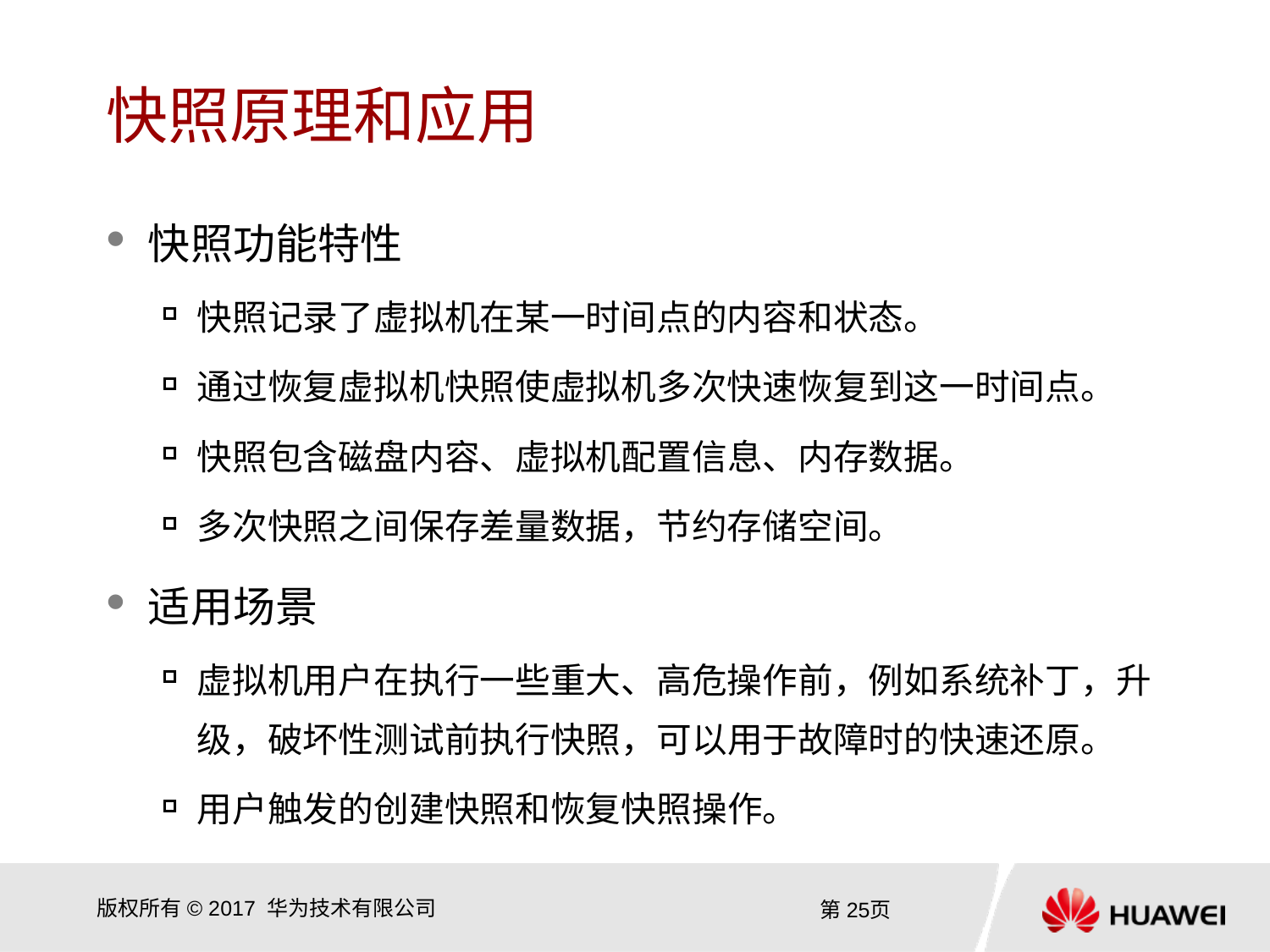

# 快照原理和应用
快照功能特性
快照记录了虚拟机在某一时间点的内容和状态。
通过恢复虚拟机快照使虚拟机多次快速恢复到这一时间点。
快照包含磁盘内容、虚拟机配置信息、内存数据。
多次快照之间保存差量数据，节约存储空间。
适用场景
虚拟机用户在执行一些重大、高危操作前，例如系统补丁，升级，破坏性测试前执行快照，可以用于故障时的快速还原。
用户触发的创建快照和恢复快照操作。